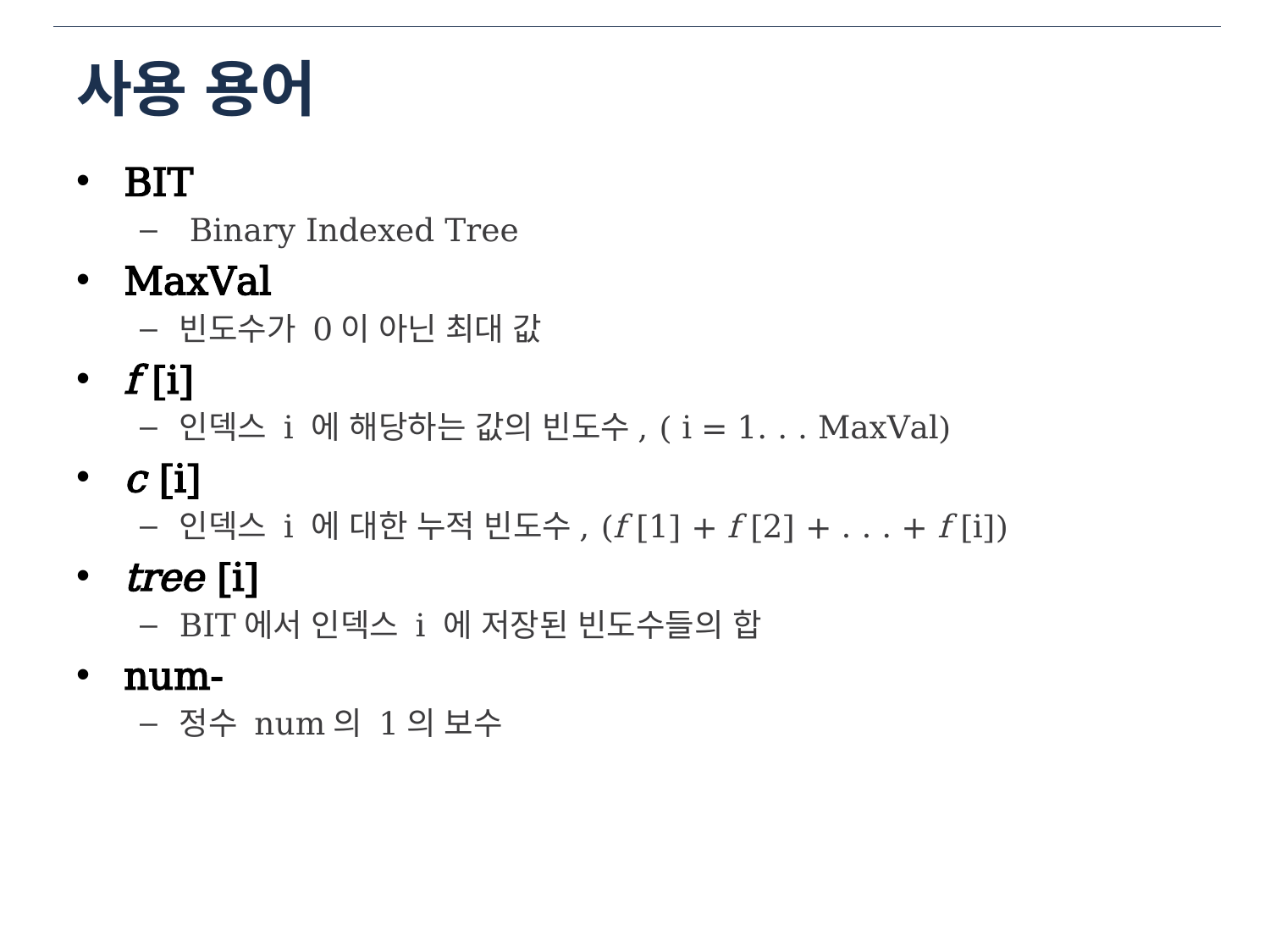

# 사용 용어
BIT
 Binary Indexed Tree
MaxVal
빈도수가 0이 아닌 최대 값
f [i]
인덱스 i 에 해당하는 값의 빈도수, ( i = 1. . . MaxVal)
c [i]
인덱스 i 에 대한 누적 빈도수, (f [1] + f [2] + . . . + f [i])
tree [i]
BIT에서 인덱스 i 에 저장된 빈도수들의 합
num-
정수 num의 1의 보수